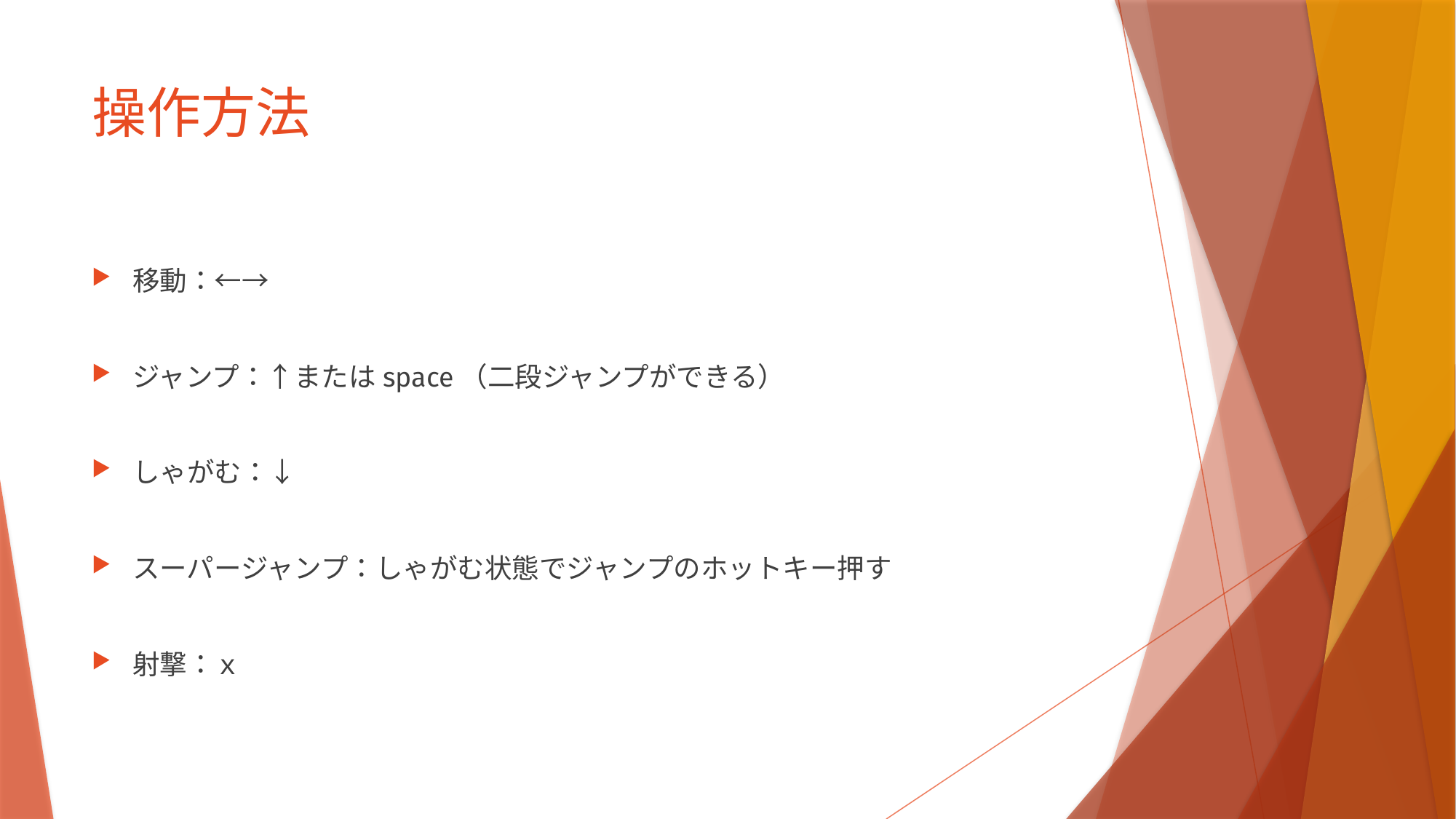

# 操作方法
移動：←→

ジャンプ：↑またはspace（二段ジャンプができる）

しゃがむ：↓

スーパージャンプ：しゃがむ状態でジャンプのホットキー押す

射撃：ｘ